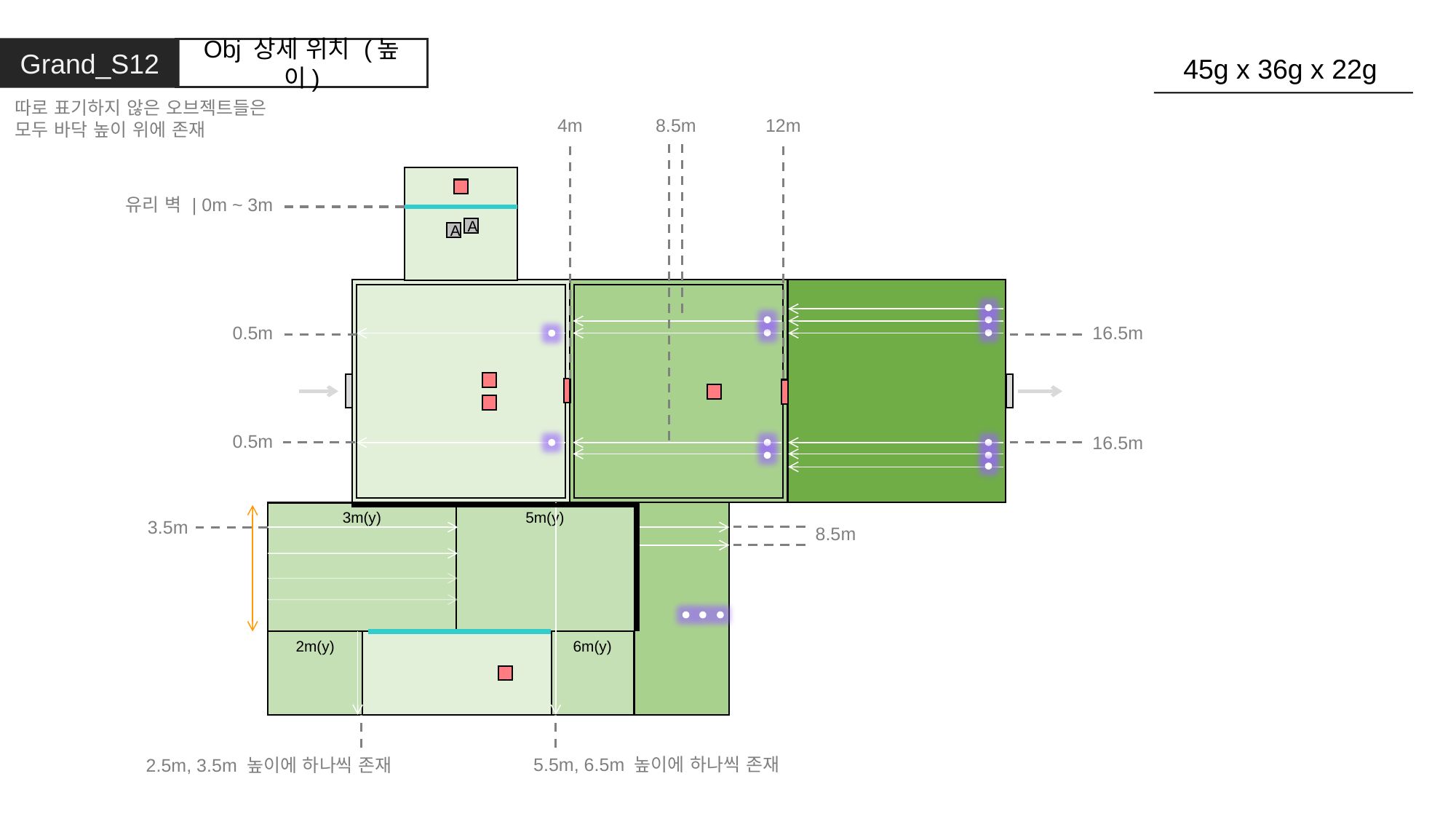

Grand_S12
Obj 상세 위치 (높이)
45g x 36g x 22g
따로 표기하지 않은 오브젝트들은 모두 바닥 높이 위에 존재

4m
8.5m
12m

유리 벽 | 0m ~ 3m
A
A

0.5m
16.5m

0.5m
16.5m

3m(y)
5m(y)
3.5m
8.5m

2m(y)

6m(y)

5.5m, 6.5m 높이에 하나씩 존재
2.5m, 3.5m 높이에 하나씩 존재